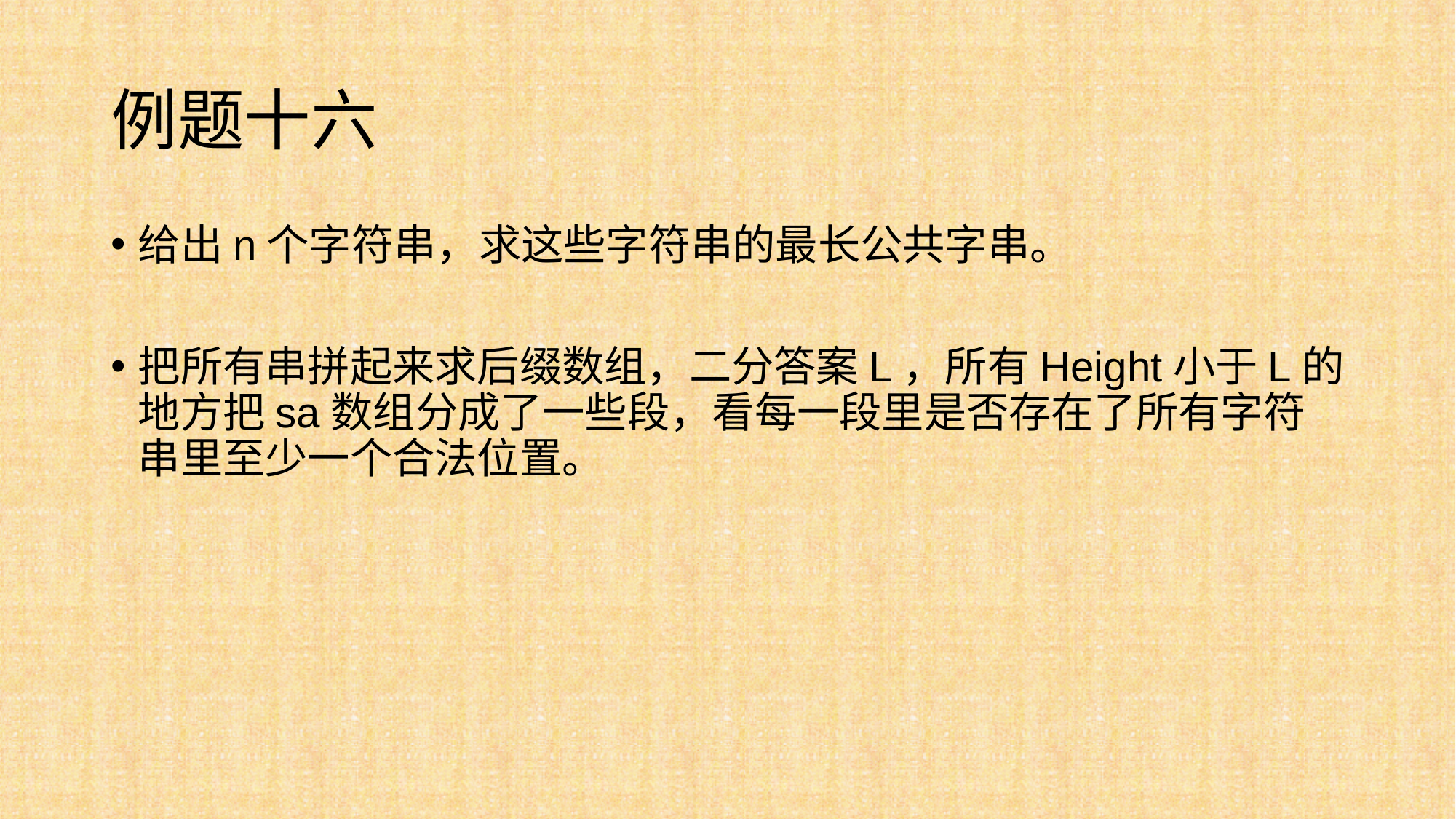

# 例题十六
给出n个字符串，求这些字符串的最长公共字串。

把所有串拼起来求后缀数组，二分答案L，所有Height小于L的地方把sa数组分成了一些段，看每一段里是否存在了所有字符串里至少一个合法位置。